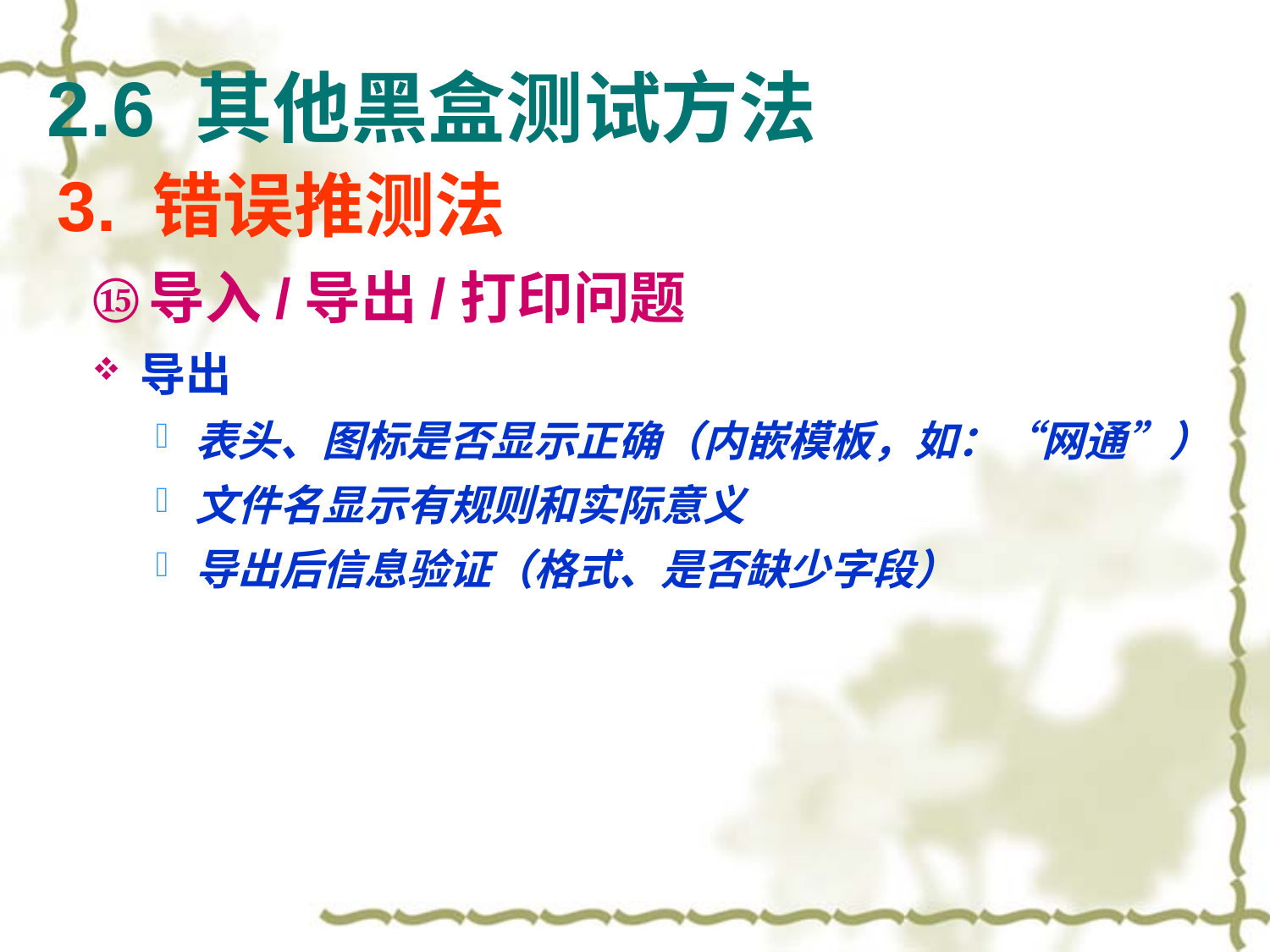

2.6 其他黑盒测试方法
3. 错误推测法
导入/导出/打印问题
导出
表头、图标是否显示正确（内嵌模板，如：“网通”）
文件名显示有规则和实际意义
导出后信息验证（格式、是否缺少字段）